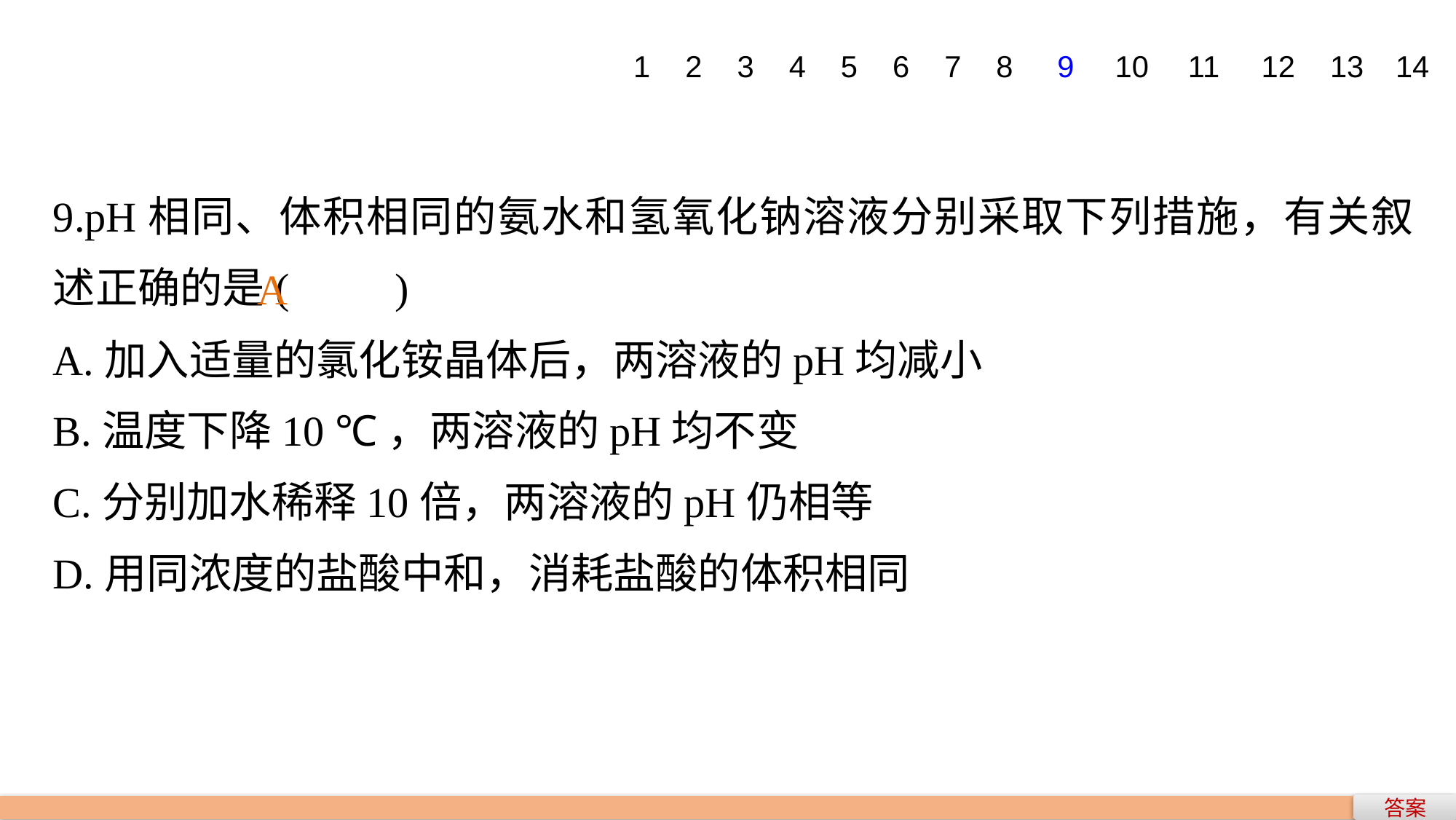

1
2
3
4
5
6
7
8
9
10
11
12
13
14
9.pH相同、体积相同的氨水和氢氧化钠溶液分别采取下列措施，有关叙述正确的是(　　)
A.加入适量的氯化铵晶体后，两溶液的pH均减小
B.温度下降10 ℃，两溶液的pH均不变
C.分别加水稀释10倍，两溶液的pH仍相等
D.用同浓度的盐酸中和，消耗盐酸的体积相同
A
答案